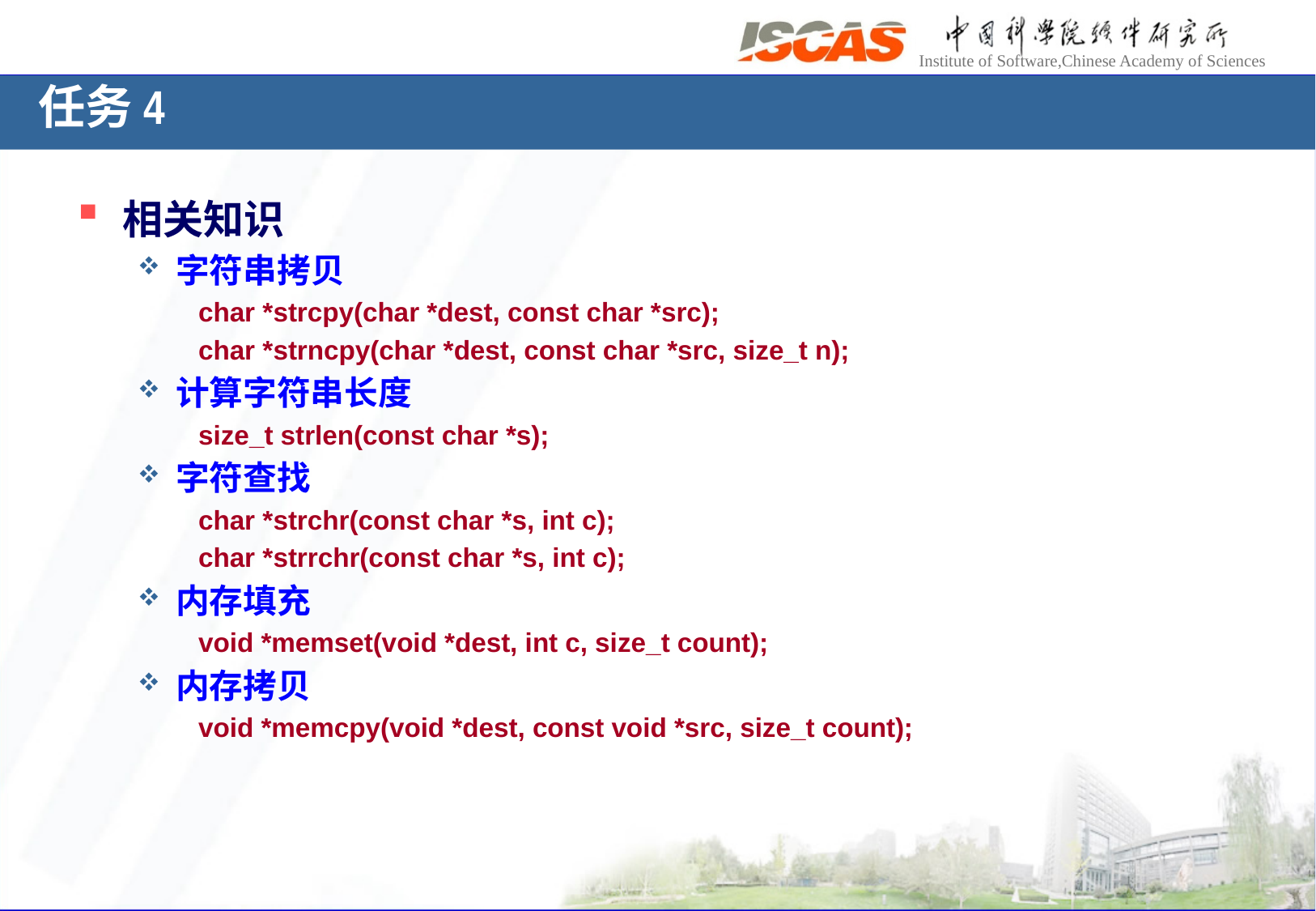

# 任务4
相关知识
字符串拷贝
char *strcpy(char *dest, const char *src);
char *strncpy(char *dest, const char *src, size_t n);
计算字符串长度
size_t strlen(const char *s);
字符查找
char *strchr(const char *s, int c);
char *strrchr(const char *s, int c);
内存填充
void *memset(void *dest, int c, size_t count);
内存拷贝
void *memcpy(void *dest, const void *src, size_t count);